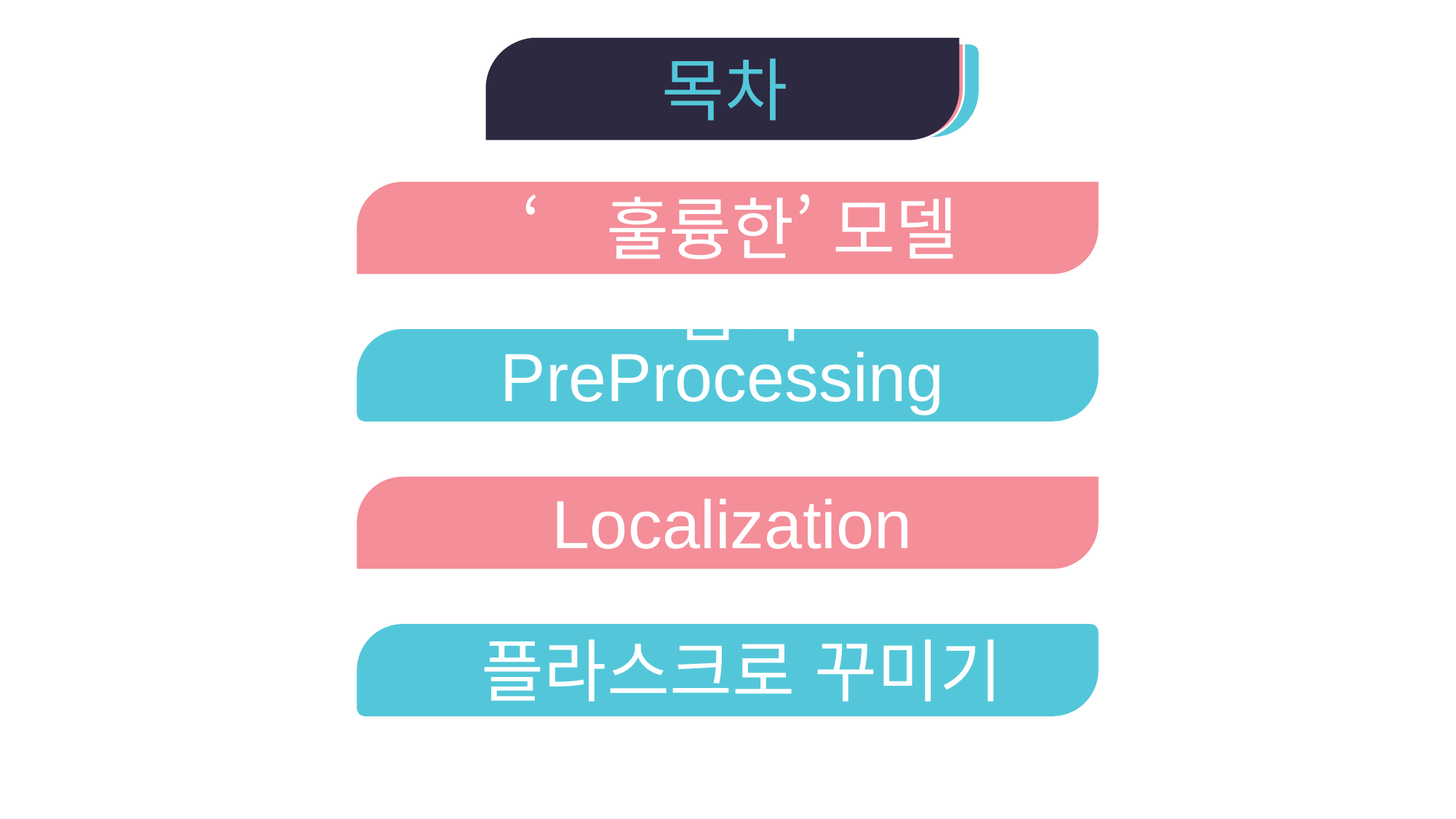

목차
‘훌륭한’ 모델 뽑기

PreProcessing

Localization

플라스크로 꾸미기